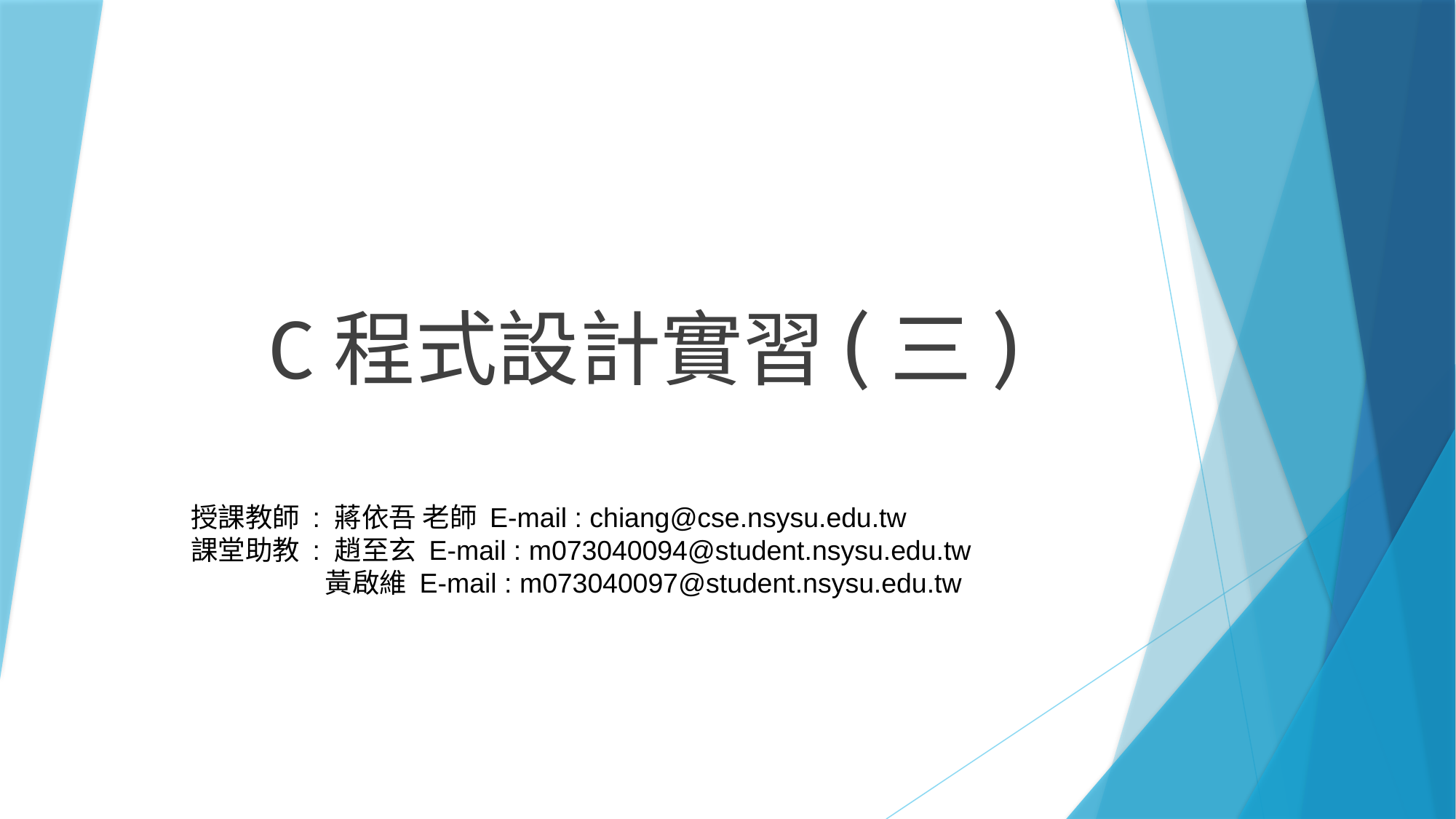

C程式設計實習(三)
授課教師 : 蔣依吾 老師 E-mail : chiang@cse.nsysu.edu.tw
課堂助教 : 趙至玄 E-mail : m073040094@student.nsysu.edu.tw
	   黃啟維 E-mail : m073040097@student.nsysu.edu.tw